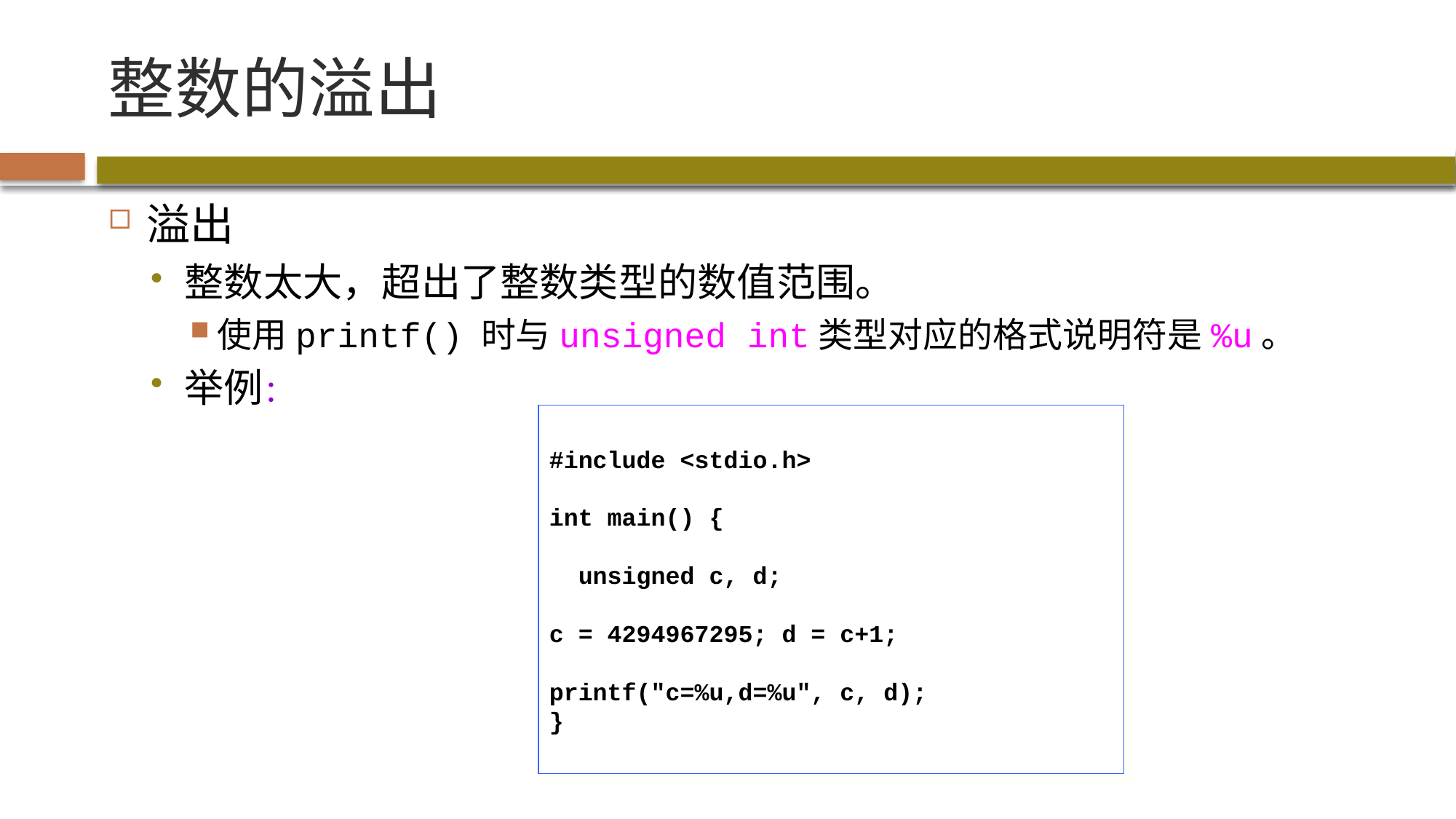

# 整数的溢出
溢出
整数太大，超出了整数类型的数值范围。
使用printf() 时与unsigned int类型对应的格式说明符是%u。
举例：
#include <stdio.h>

int main() {

  unsigned c, d;

c = 4294967295; d = c+1;

printf("c=%u,d=%u", c, d);
}